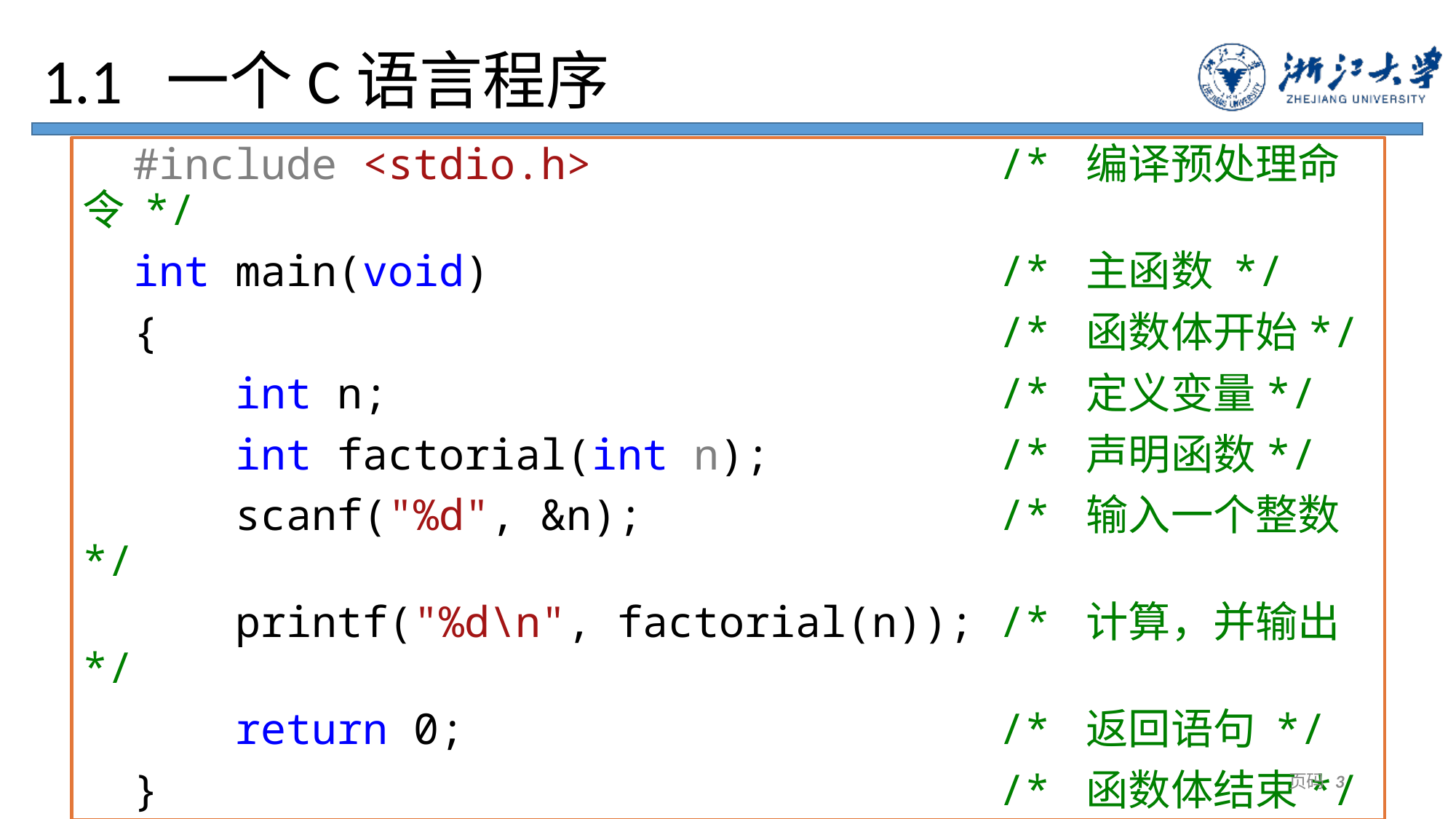

# 1.1  一个C语言程序
  #include <stdio.h>                /* 编译预处理命令 */
  int main(void)                    /* 主函数 */
  {                                 /* 函数体开始*/
      int n;                        /* 定义变量*/
      int factorial(int n);         /* 声明函数*/
      scanf("%d", &n);              /* 输入一个整数 */
      printf("%d\n", factorial(n)); /* 计算，并输出*/
      return 0;                     /* 返回语句 */
  }                                 /* 函数体结束*/
页码 3